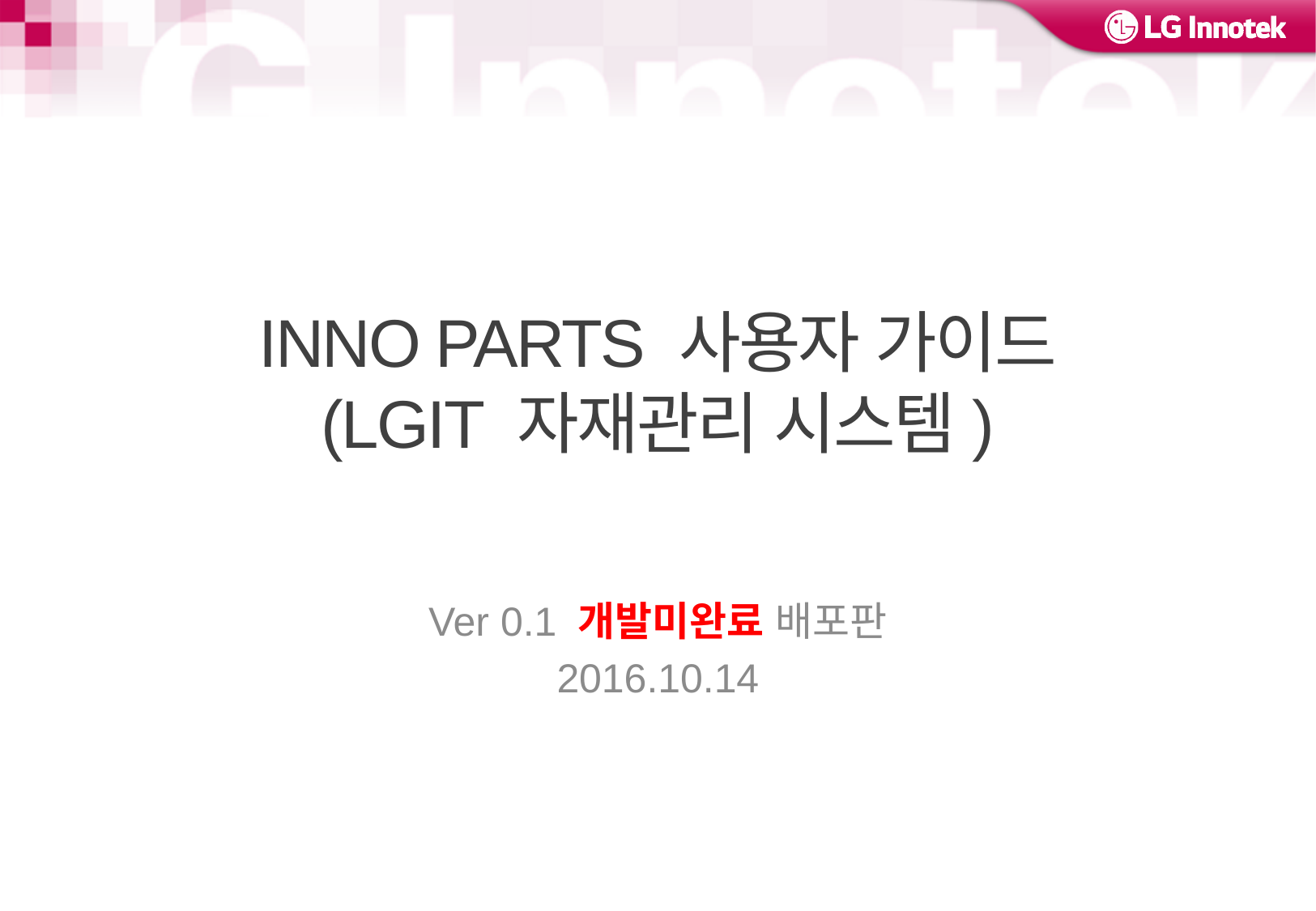

# INNO PARTS 사용자 가이드 (LGIT 자재관리 시스템)
Ver 0.1 개발미완료 배포판
2016.10.14